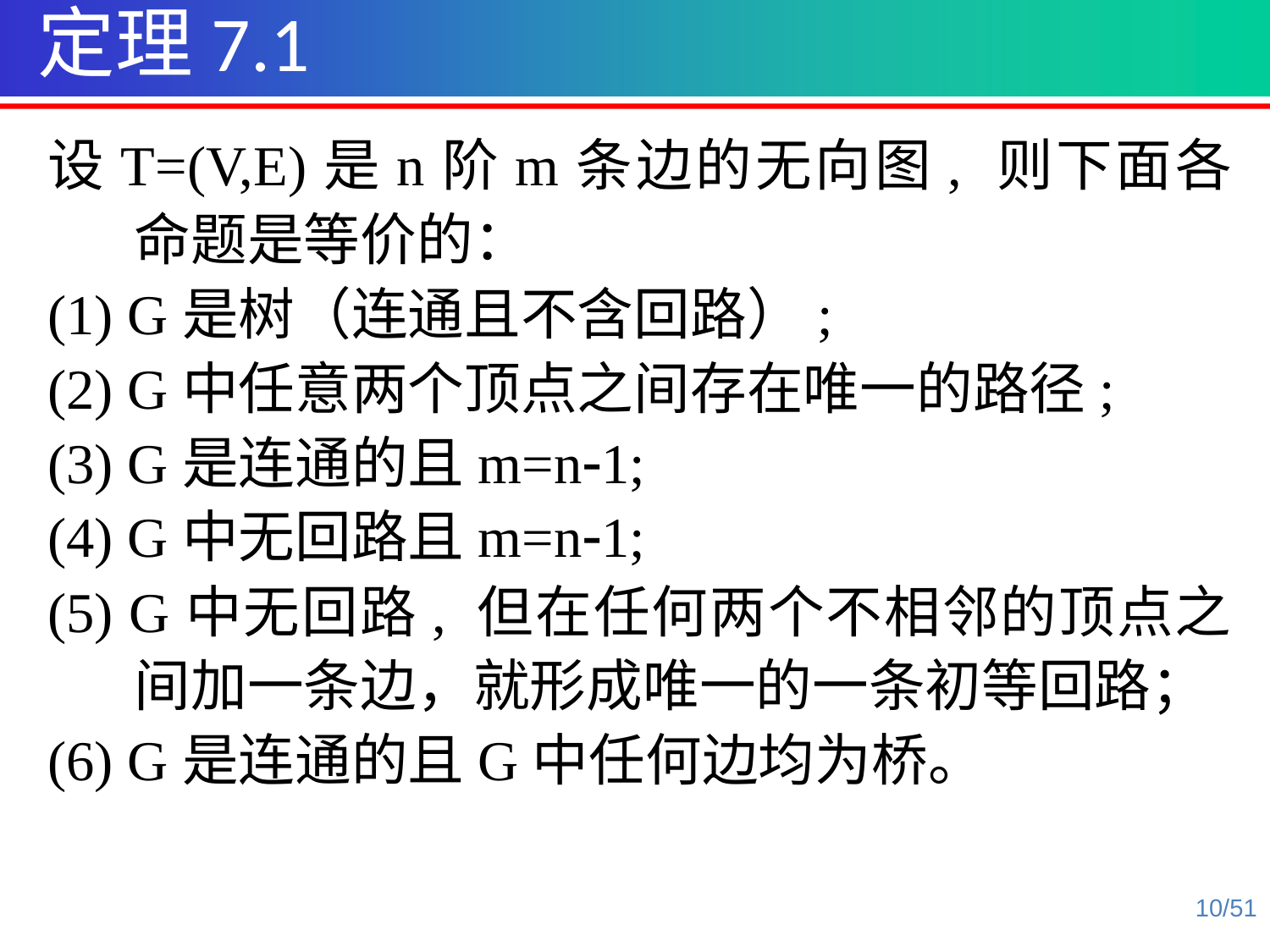

定理7.1
设T=(V,E)是n阶m条边的无向图, 则下面各命题是等价的：
(1) G是树（连通且不含回路）;
(2) G中任意两个顶点之间存在唯一的路径;
(3) G是连通的且m=n−1;
(4) G中无回路且m=n−1;
(5) G中无回路, 但在任何两个不相邻的顶点之间加一条边，就形成唯一的一条初等回路；
(6) G是连通的且G中任何边均为桥。
10/51